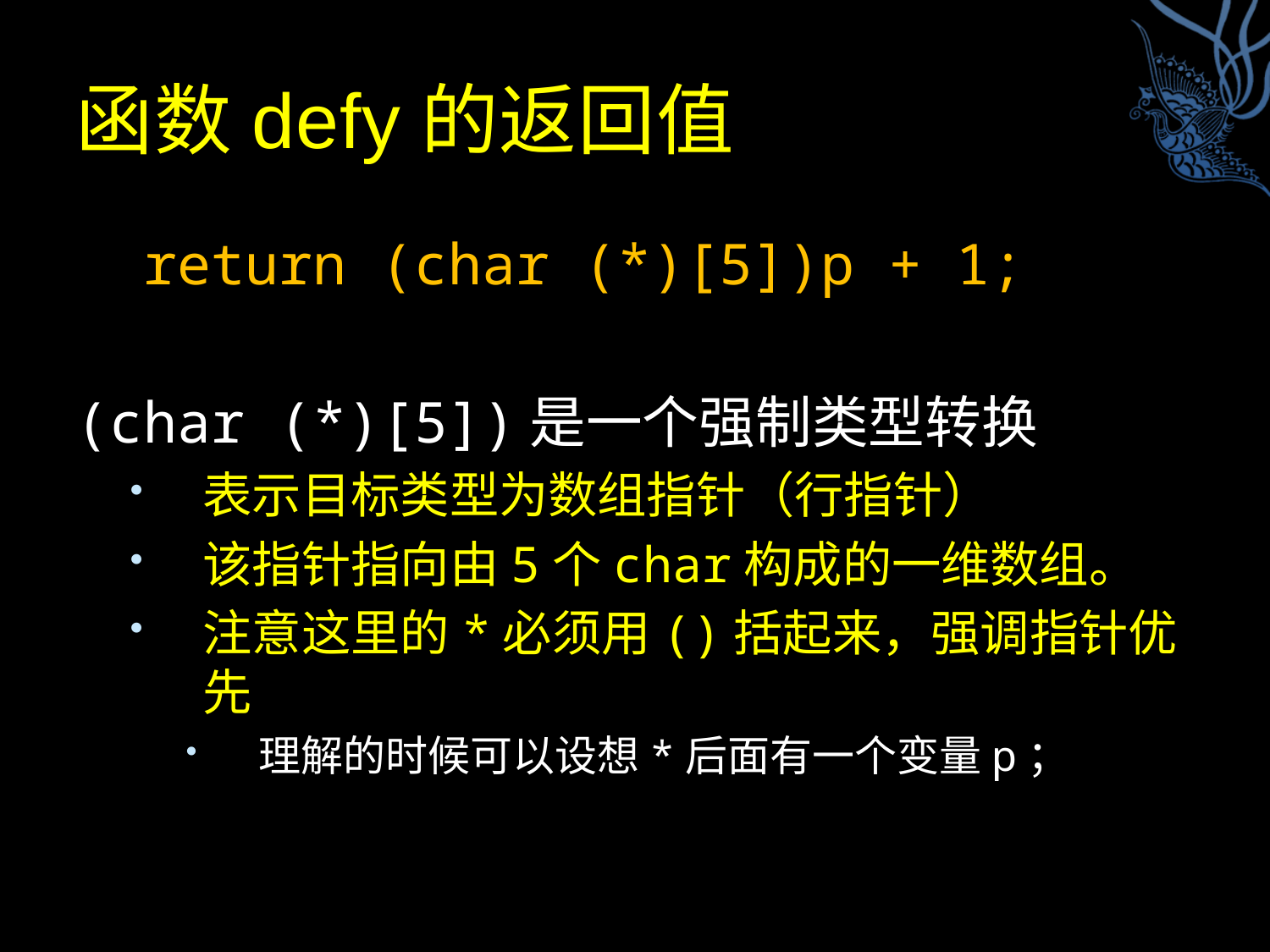

# 函数defy的返回值
  return (char (*)[5])p + 1;

(char (*)[5])是一个强制类型转换
表示目标类型为数组指针（行指针）
该指针指向由5个char构成的一维数组。
注意这里的*必须用()括起来，强调指针优先
理解的时候可以设想*后面有一个变量p；